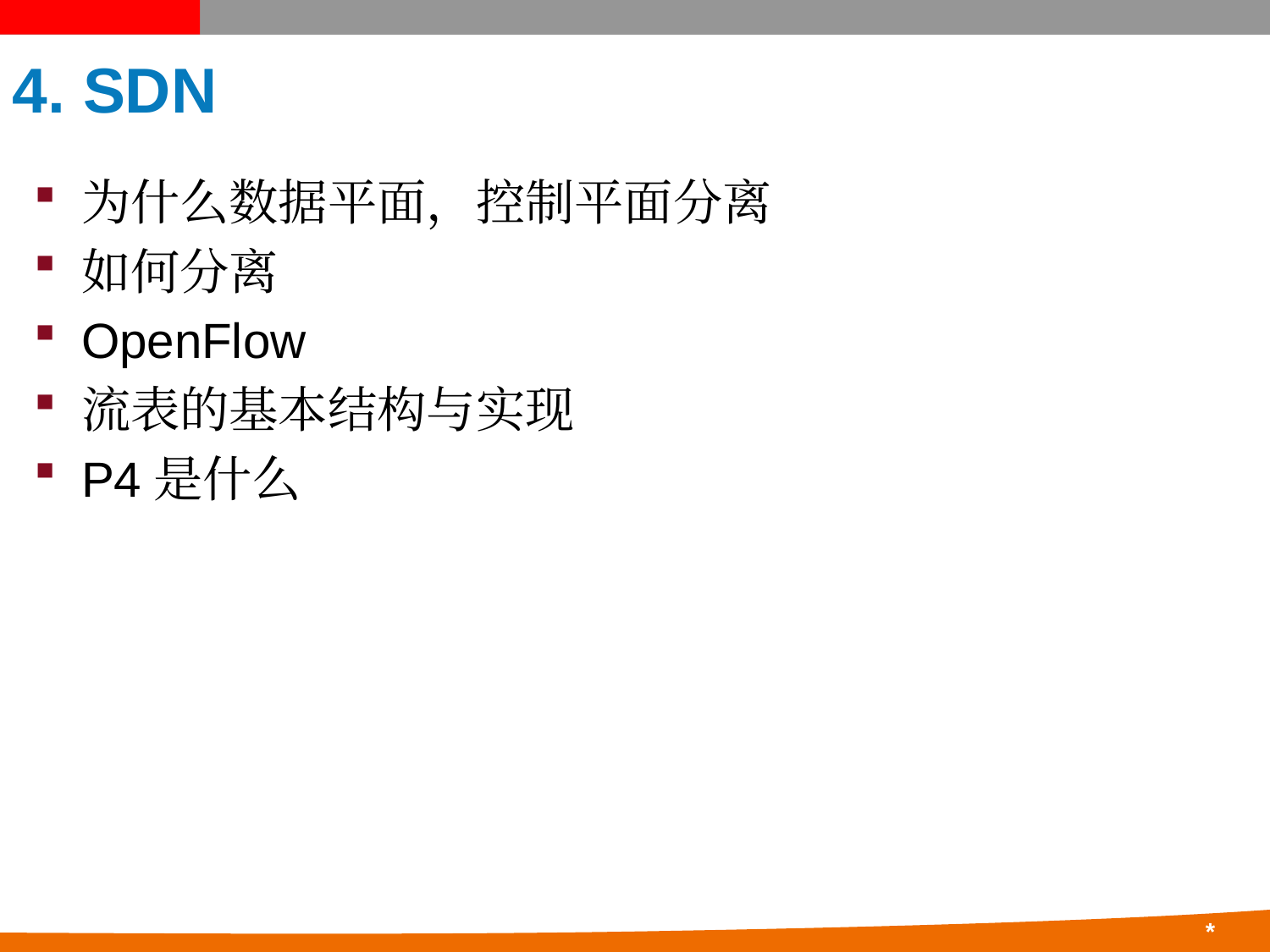

# 4. SDN
为什么数据平面，控制平面分离
如何分离
OpenFlow
流表的基本结构与实现
P4是什么